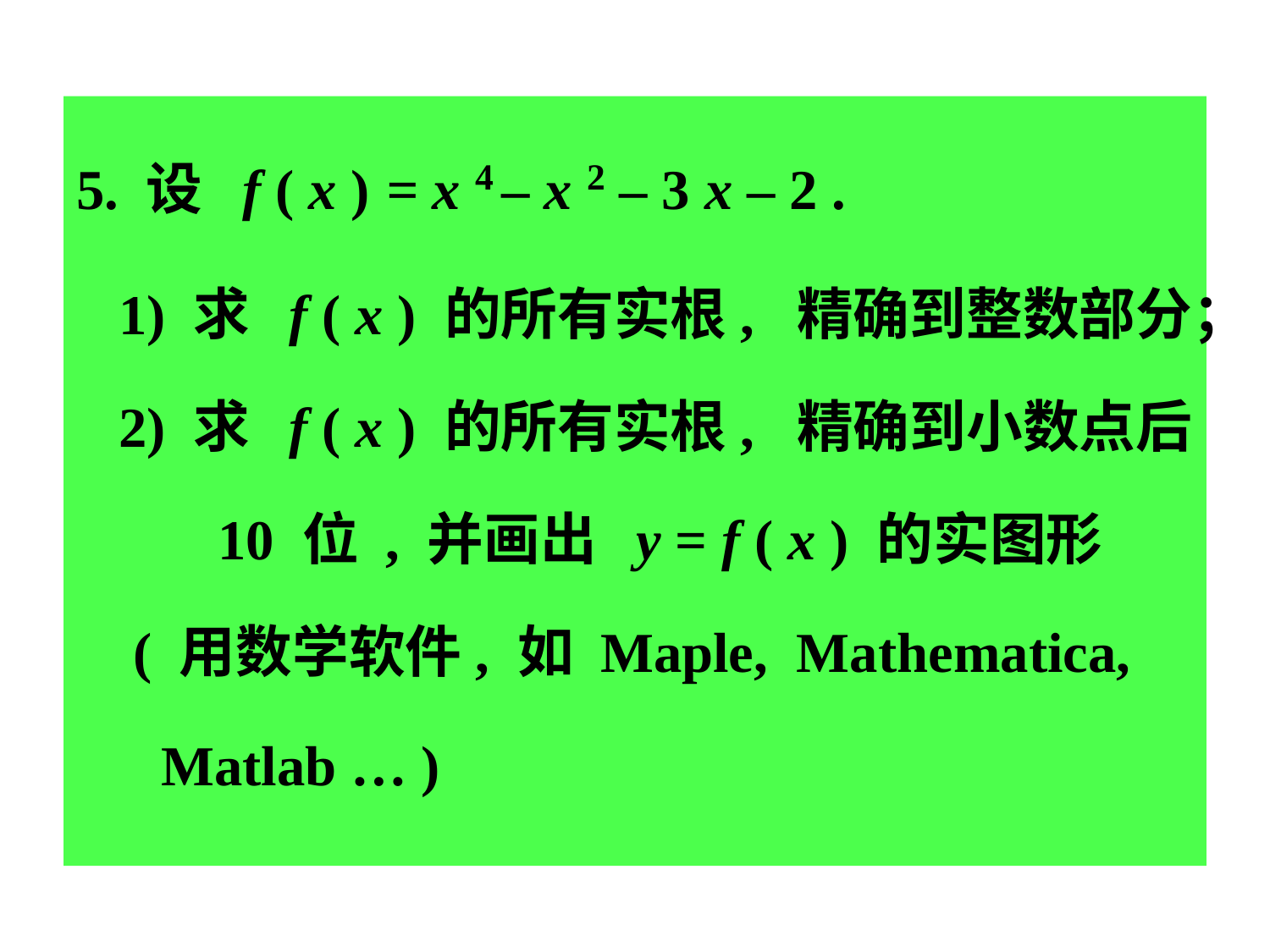

5. 设  f ( x )  = x 4 – x 2 – 3 x – 2 .
   1) 求  f ( x ) 的所有实根,  精确到整数部分；
   2) 求  f ( x ) 的所有实根,  精确到小数点后
          10 位 , 并画出  y = f ( x ) 的实图形
    ( 用数学软件, 如 Maple,  Mathematica,
      Matlab … )